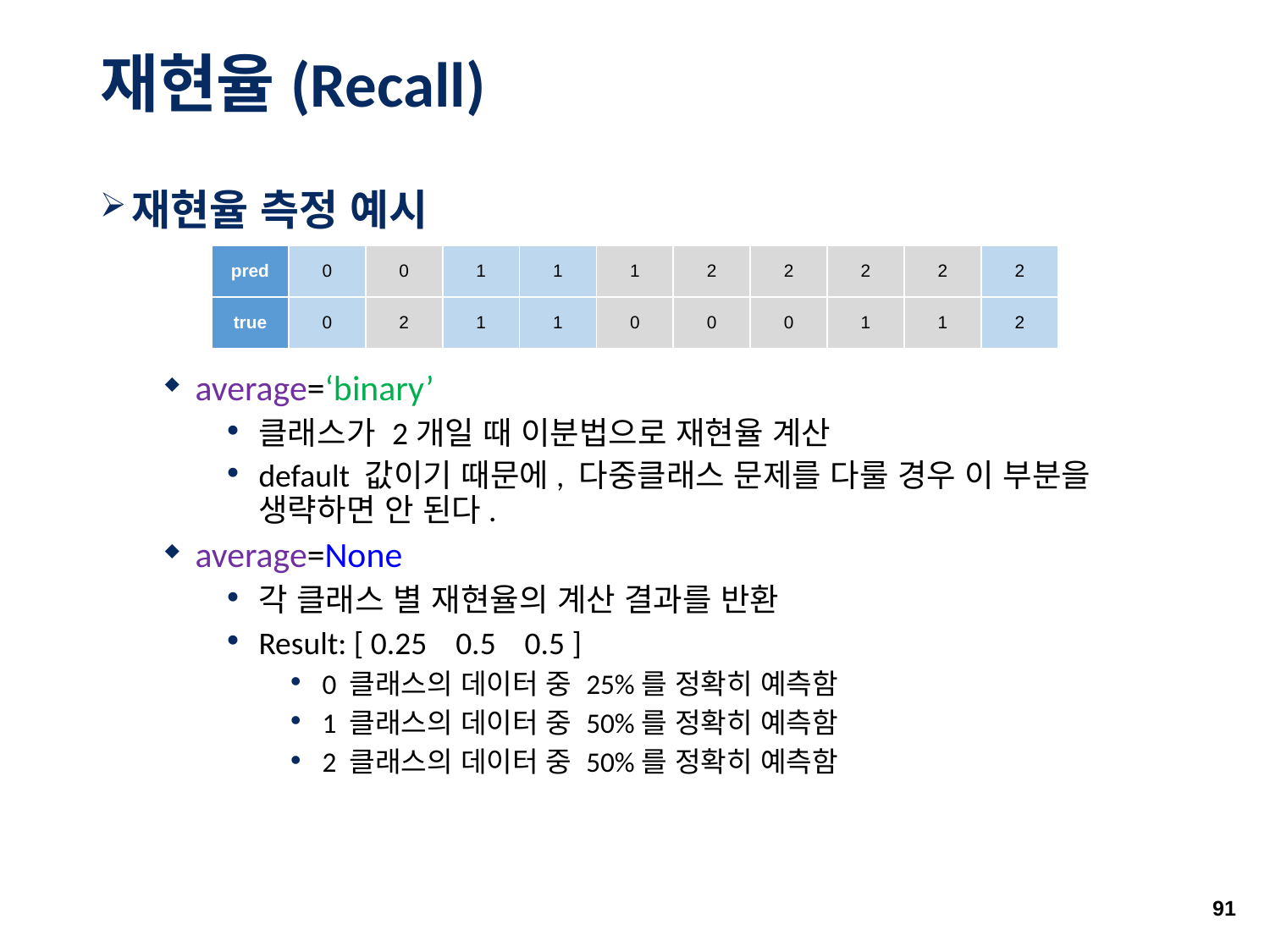

# 재현율(Recall)
재현율 측정 예시

average=‘binary’
클래스가 2개일 때 이분법으로 재현율 계산
default 값이기 때문에, 다중클래스 문제를 다룰 경우 이 부분을 생략하면 안 된다.
average=None
각 클래스 별 재현율의 계산 결과를 반환
Result: [ 0.25    0.5    0.5 ]
0 클래스의 데이터 중 25%를 정확히 예측함
1 클래스의 데이터 중 50%를 정확히 예측함
2 클래스의 데이터 중 50%를 정확히 예측함
| pred | 0 | 0 | 1 | 1 | 1 | 2 | 2 | 2 | 2 | 2 |
| --- | --- | --- | --- | --- | --- | --- | --- | --- | --- | --- |
| true | 0 | 2 | 1 | 1 | 0 | 0 | 0 | 1 | 1 | 2 |
91